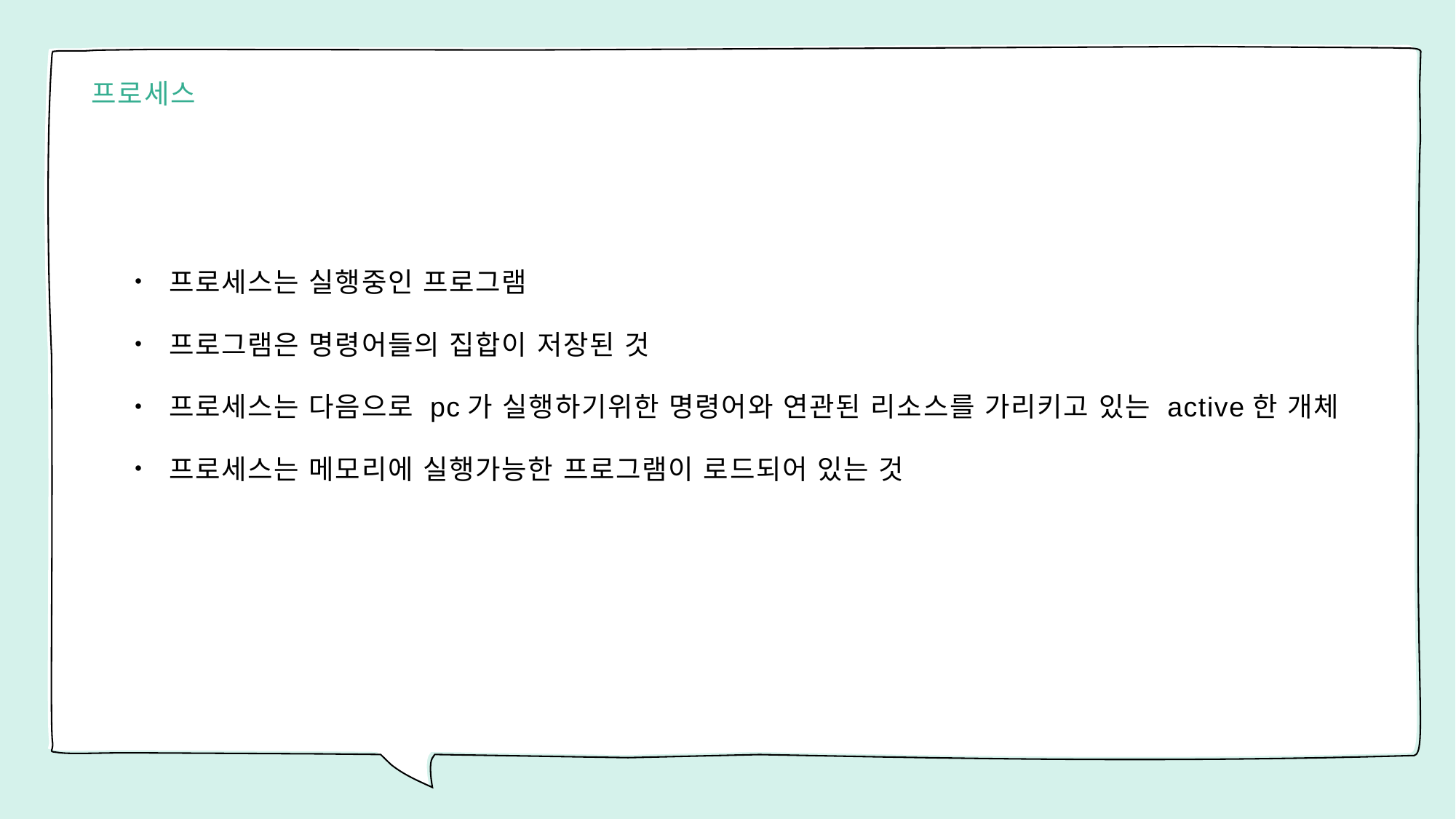

# 프로세스
프로세스는 실행중인 프로그램
프로그램은 명령어들의 집합이 저장된 것
프로세스는 다음으로 pc가 실행하기위한 명령어와 연관된 리소스를 가리키고 있는 active한 개체
프로세스는 메모리에 실행가능한 프로그램이 로드되어 있는 것